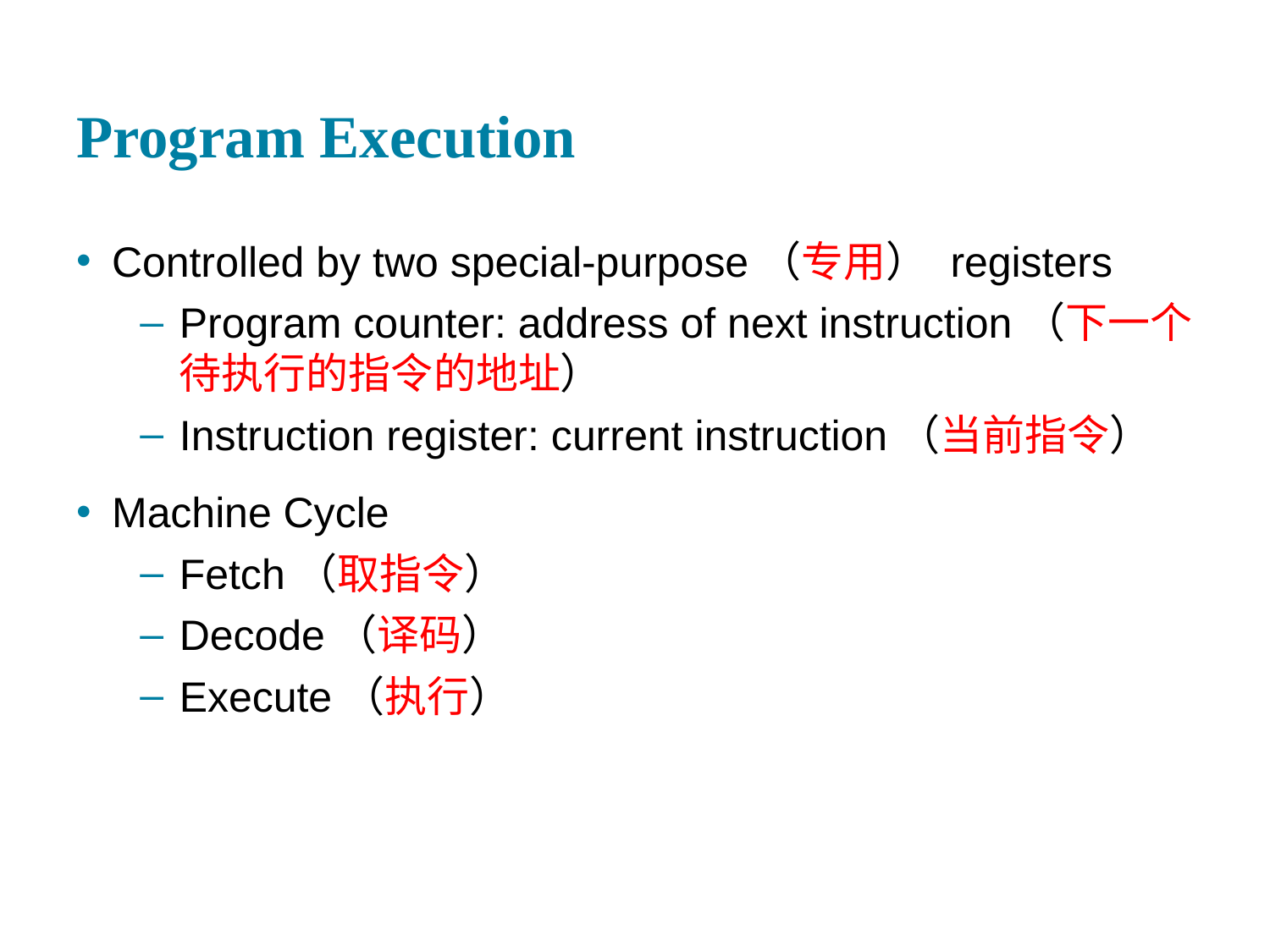

# Program Execution
Controlled by two special-purpose（专用） registers
Program counter: address of next instruction（下一个待执行的指令的地址）
Instruction register: current instruction（当前指令）
Machine Cycle
Fetch（取指令）
Decode（译码）
Execute（执行）